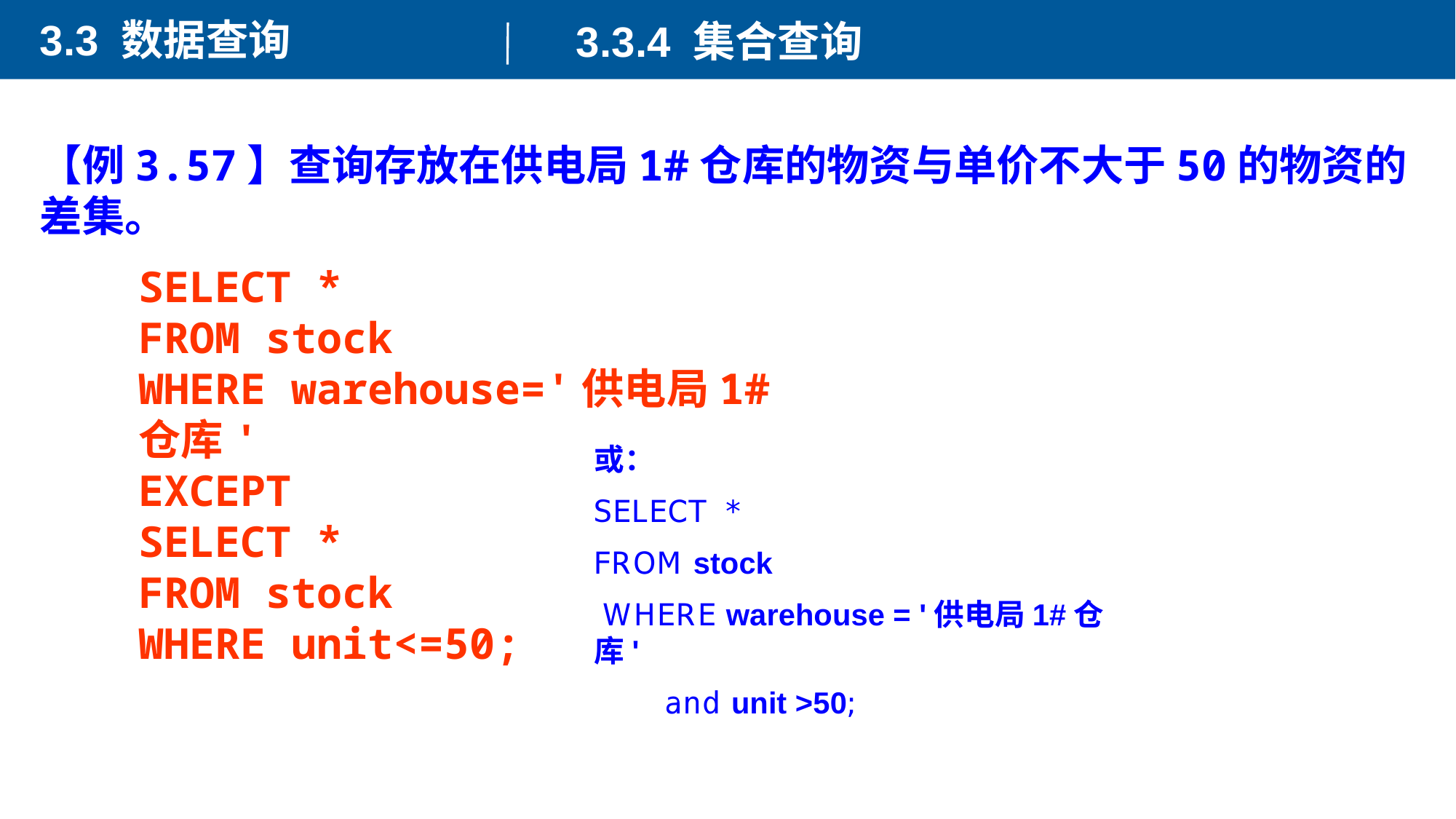

3.3 数据查询
3.3.4 集合查询
【例3.57】查询存放在供电局1#仓库的物资与单价不大于50的物资的差集。
SELECT *
FROM stock
WHERE warehouse='供电局1#仓库'
EXCEPT
SELECT *
FROM stock
WHERE unit<=50;
或：
SELECT  *
FROM stock
 WHERE warehouse = '供电局1#仓库'
        and unit >50;